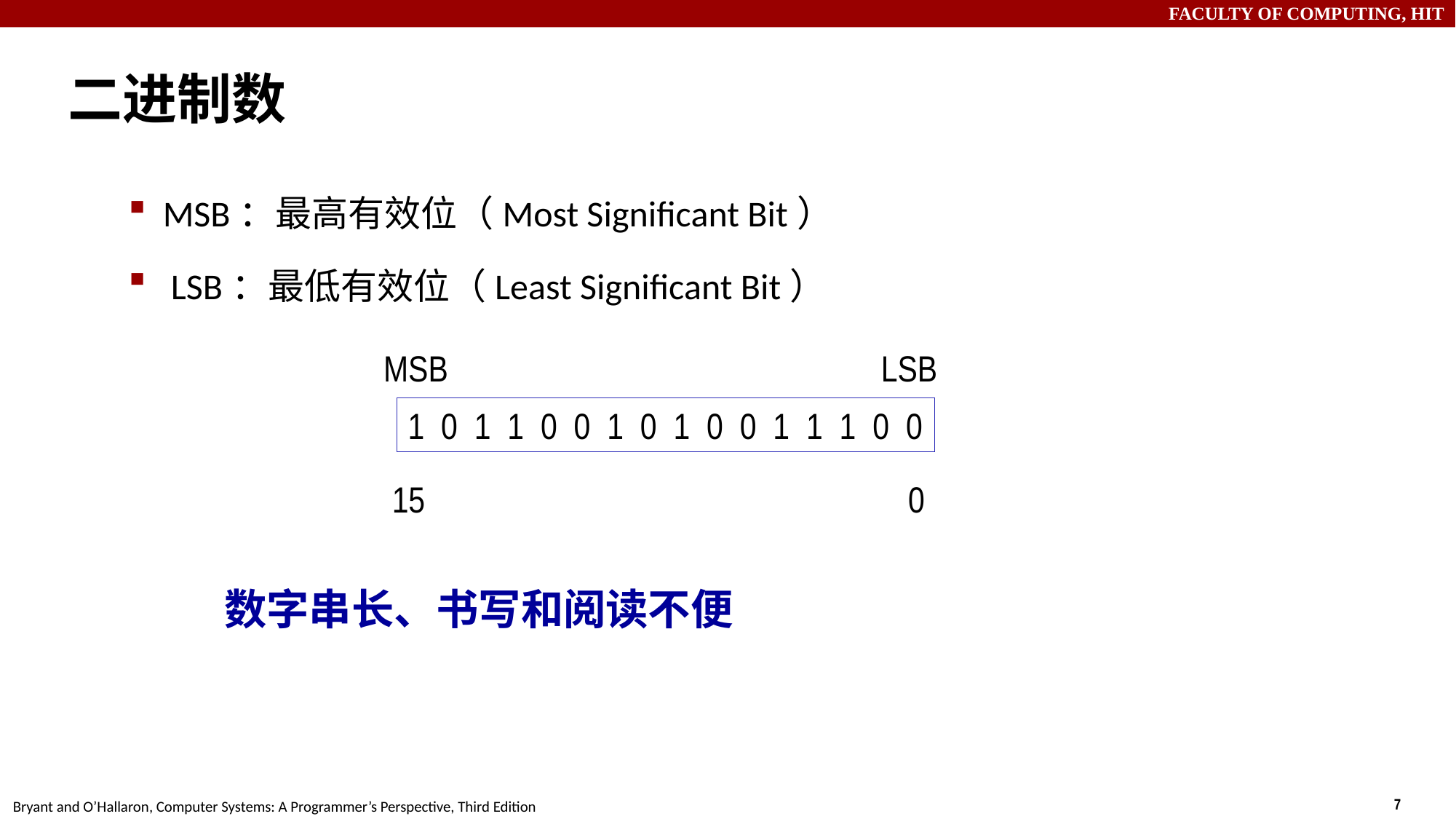

# 二进制数
MSB：最高有效位（Most Significant Bit）
 LSB：最低有效位（Least Significant Bit）

          数字串长、书写和阅读不便

MSB                                                    LSB

 15                                                          0
1  0  1  1  0  0  1  0  1  0  0  1  1  1  0  0